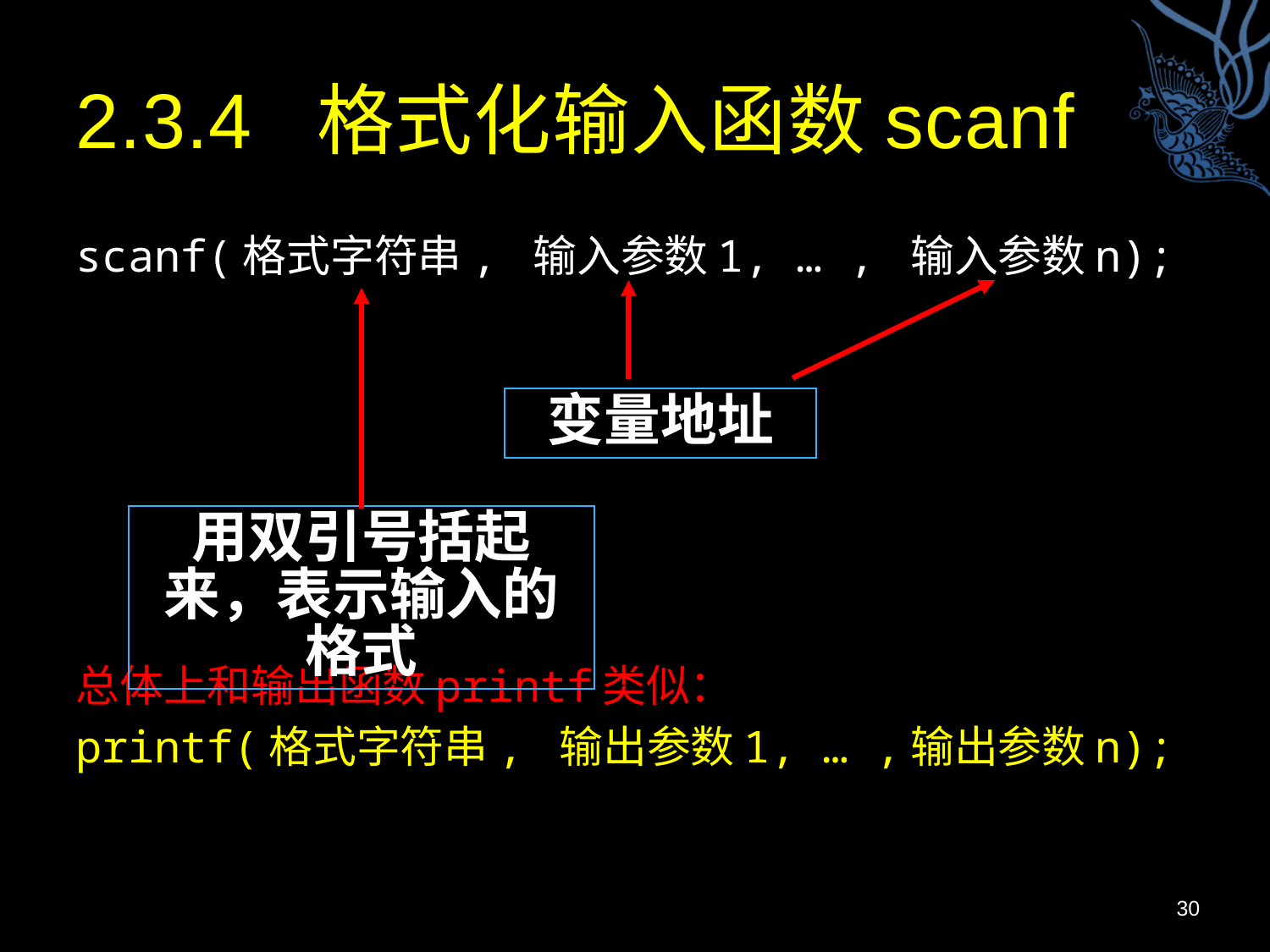

# 2.3.4  格式化输入函数scanf
scanf(格式字符串, 输入参数1, … , 输入参数n);

总体上和输出函数printf类似：
printf(格式字符串, 输出参数1, … ,输出参数n);

变量地址
用双引号括起来，表示输入的格式
30